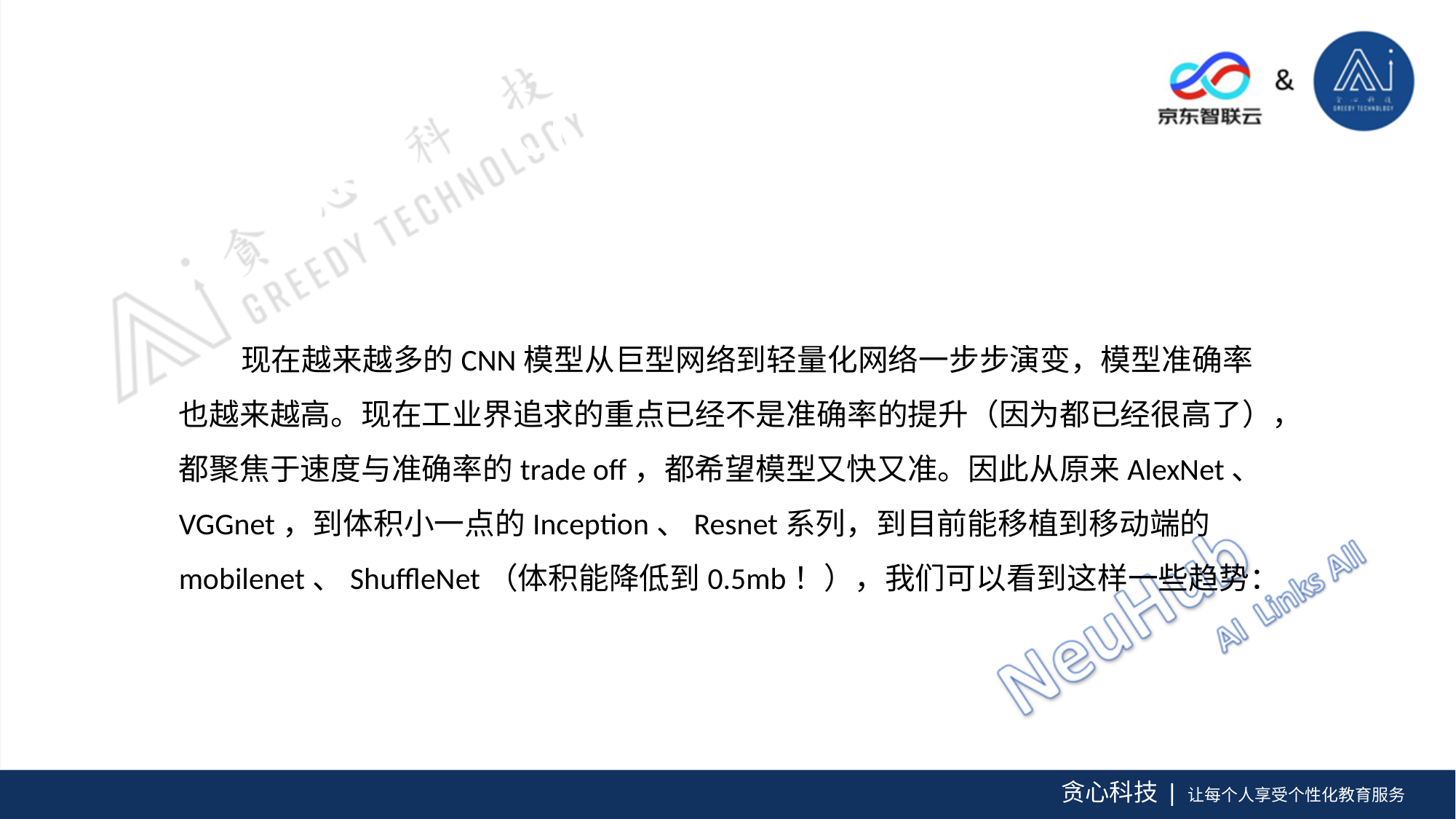

conclusion
         现在越来越多的CNN模型从巨型网络到轻量化网络一步步演变，模型准确率也越来越高。现在工业界追求的重点已经不是准确率的提升（因为都已经很高了），都聚焦于速度与准确率的trade off，都希望模型又快又准。因此从原来AlexNet、VGGnet，到体积小一点的Inception、Resnet系列，到目前能移植到移动端的mobilenet、ShuffleNet（体积能降低到0.5mb！），我们可以看到这样一些趋势：